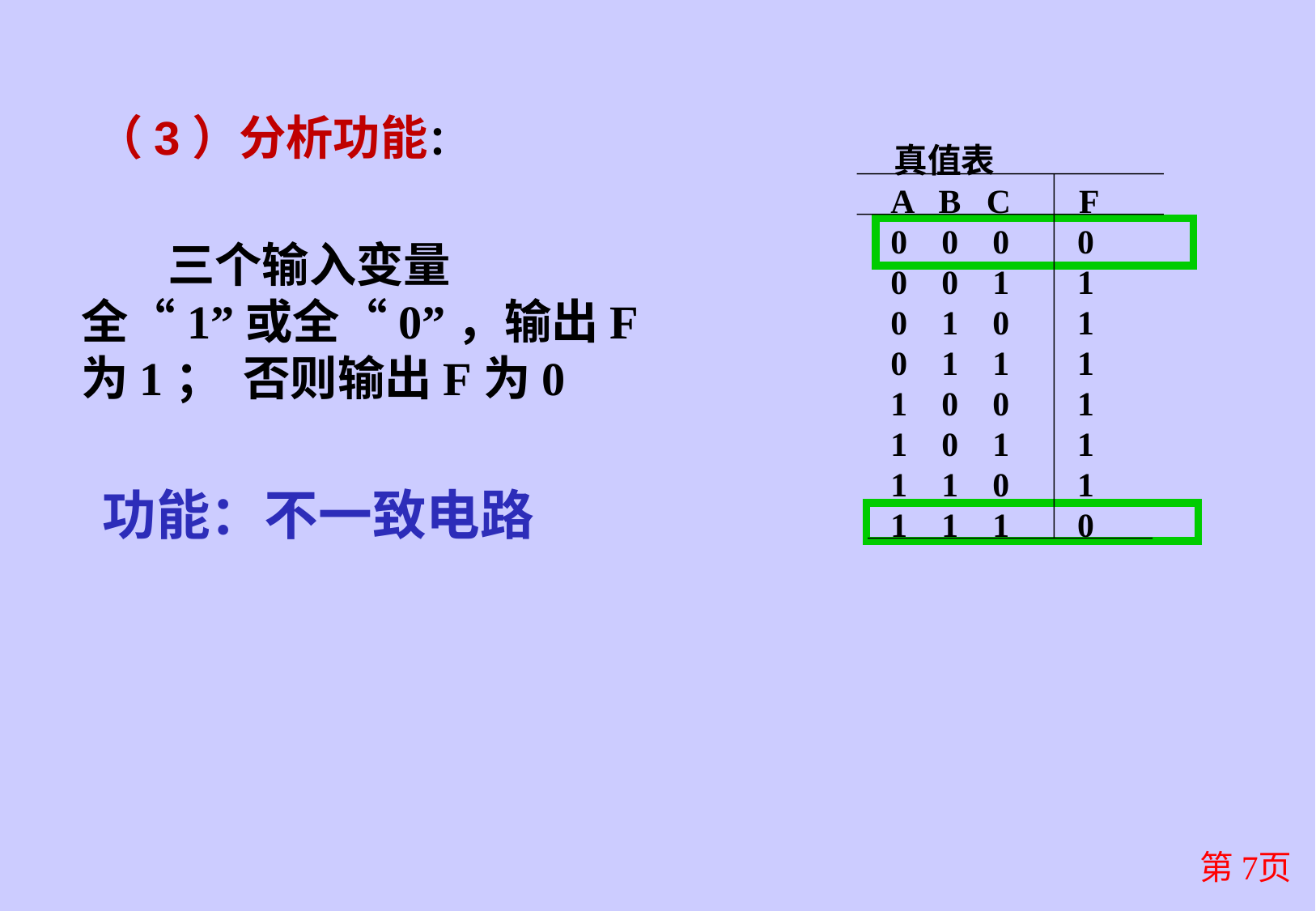

（3）分析功能：
真值表

A   B   C        F
0    0    0        0
0    0    1        1
0    1    0        1
0    1    1        1
1    0    0        1
1    0    1        1
1    1    0        1
1    1    1        0

       三个输入变量全“1”或全“0”，输出F为1；  否则输出F为0

功能：不一致电路
第7页